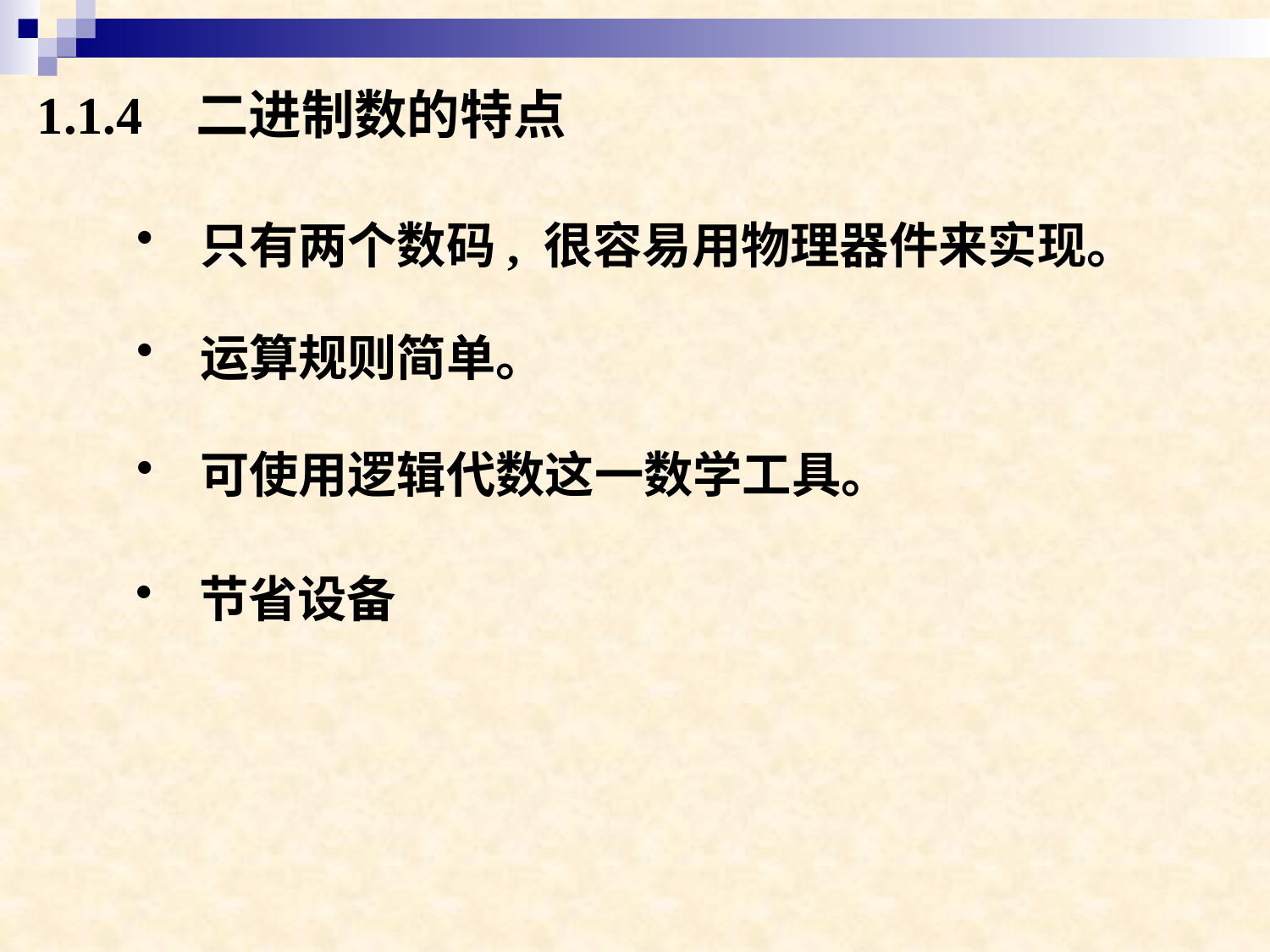

1.1.4   二进制数的特点
   只有两个数码, 很容易用物理器件来实现。

   运算规则简单。
   可使用逻辑代数这一数学工具。
   节省设备